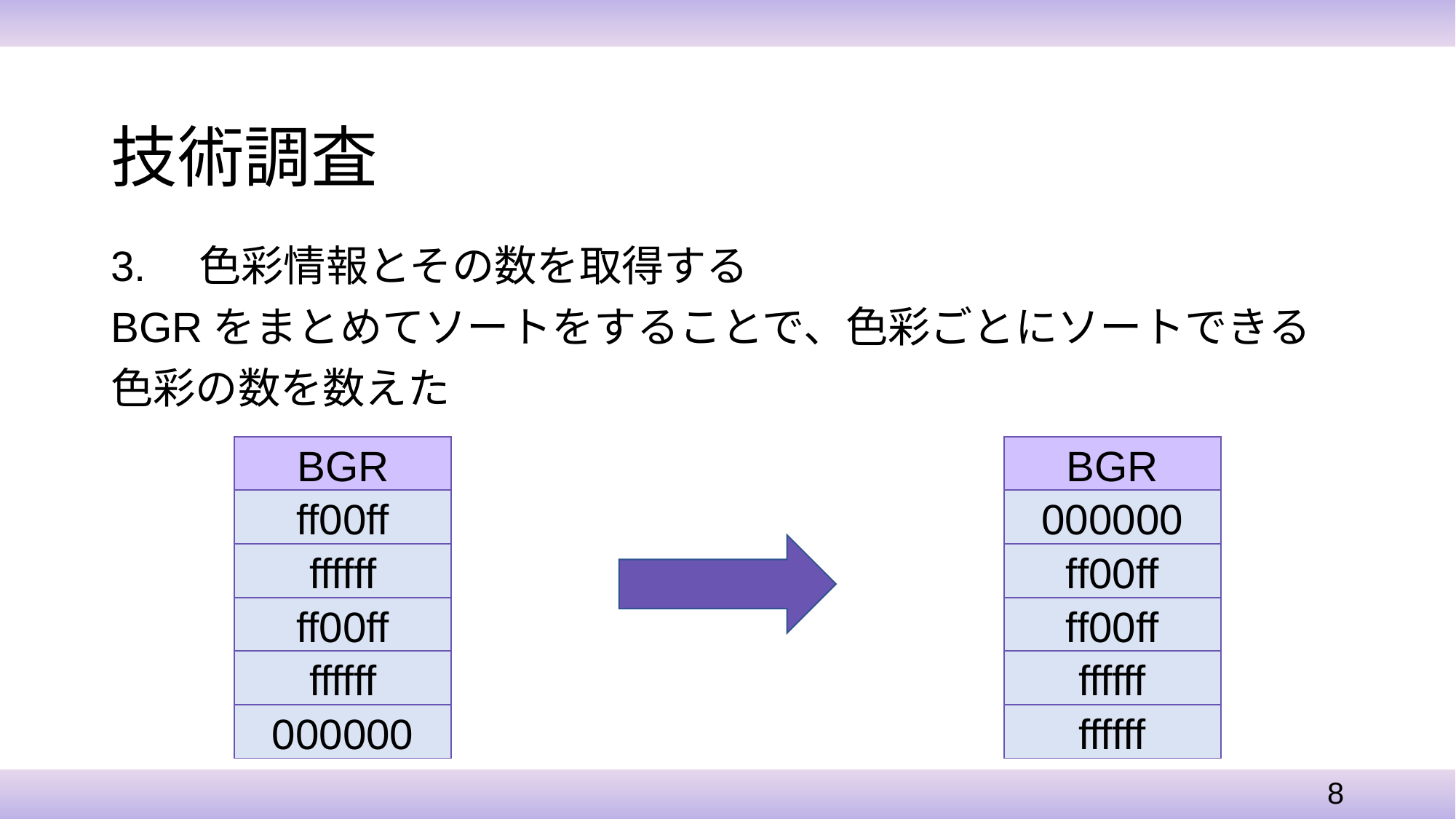

# 技術調査
3.　色彩情報とその数を取得する
BGRをまとめてソートをすることで、色彩ごとにソートできる
色彩の数を数えた

| BGR |
| --- |
| ff00ff |
| ffffff |
| ff00ff |
| ffffff |
| 000000 |
| BGR |
| --- |
| 000000 |
| ff00ff |
| ff00ff |
| ffffff |
| ffffff |

8